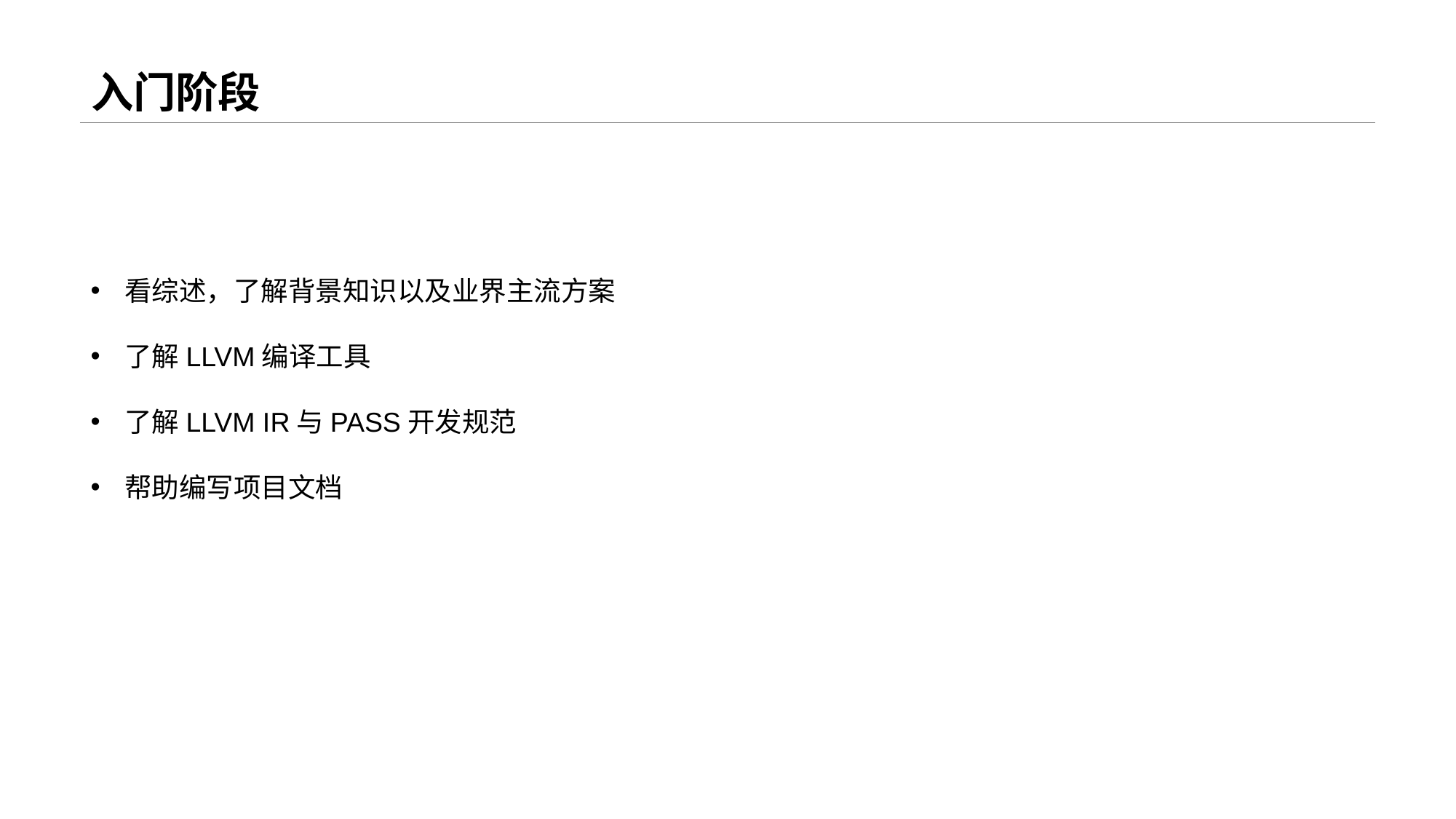

# 入门阶段
看综述，了解背景知识以及业界主流方案

了解LLVM编译工具

了解LLVM IR与PASS开发规范

帮助编写项目文档